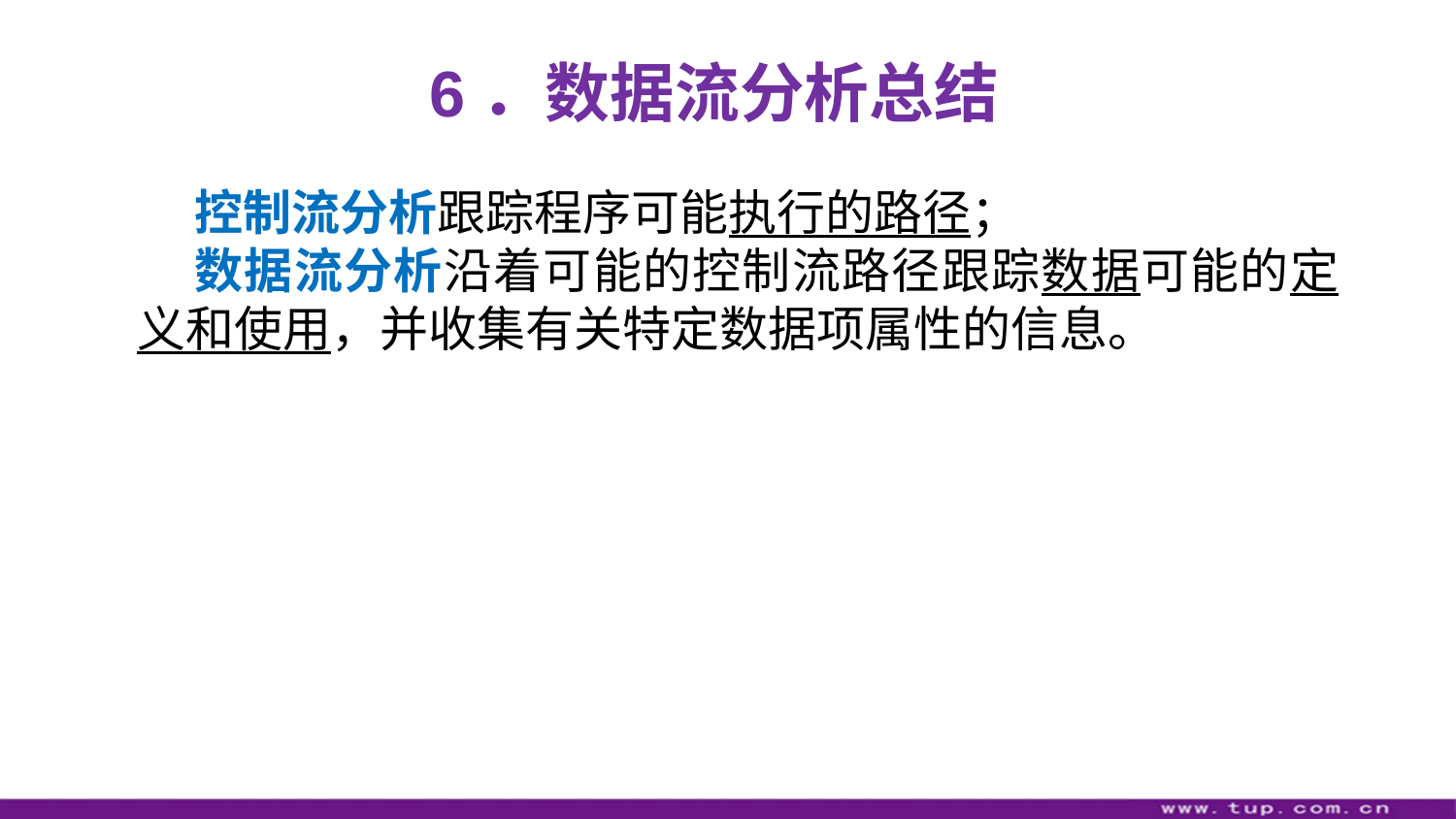

6．数据流分析总结
控制流分析跟踪程序可能执行的路径；
数据流分析沿着可能的控制流路径跟踪数据可能的定义和使用，并收集有关特定数据项属性的信息。